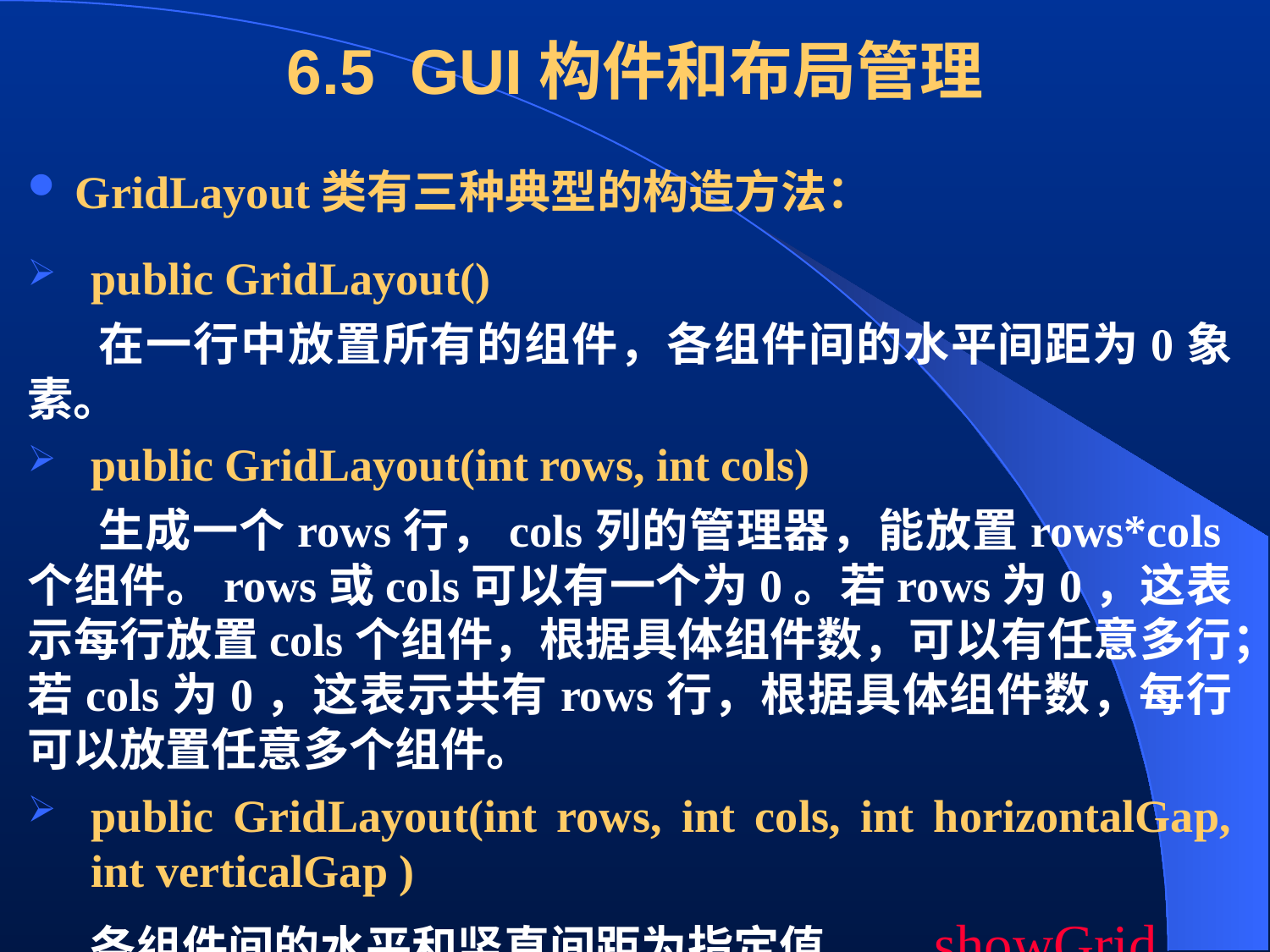

# 6.5  GUI构件和布局管理
GridLayout类有三种典型的构造方法：
public GridLayout()
     在一行中放置所有的组件，各组件间的水平间距为0象素。
public GridLayout(int rows, int cols)
     生成一个rows行，cols列的管理器，能放置rows*cols个组件。rows或cols可以有一个为0。若rows为0，这表示每行放置cols个组件，根据具体组件数，可以有任意多行；若cols为0，这表示共有rows行，根据具体组件数，每行可以放置任意多个组件。
public GridLayout(int rows, int cols, int horizontalGap, int verticalGap )
     各组件间的水平和竖直间距为指定值。     showGrid